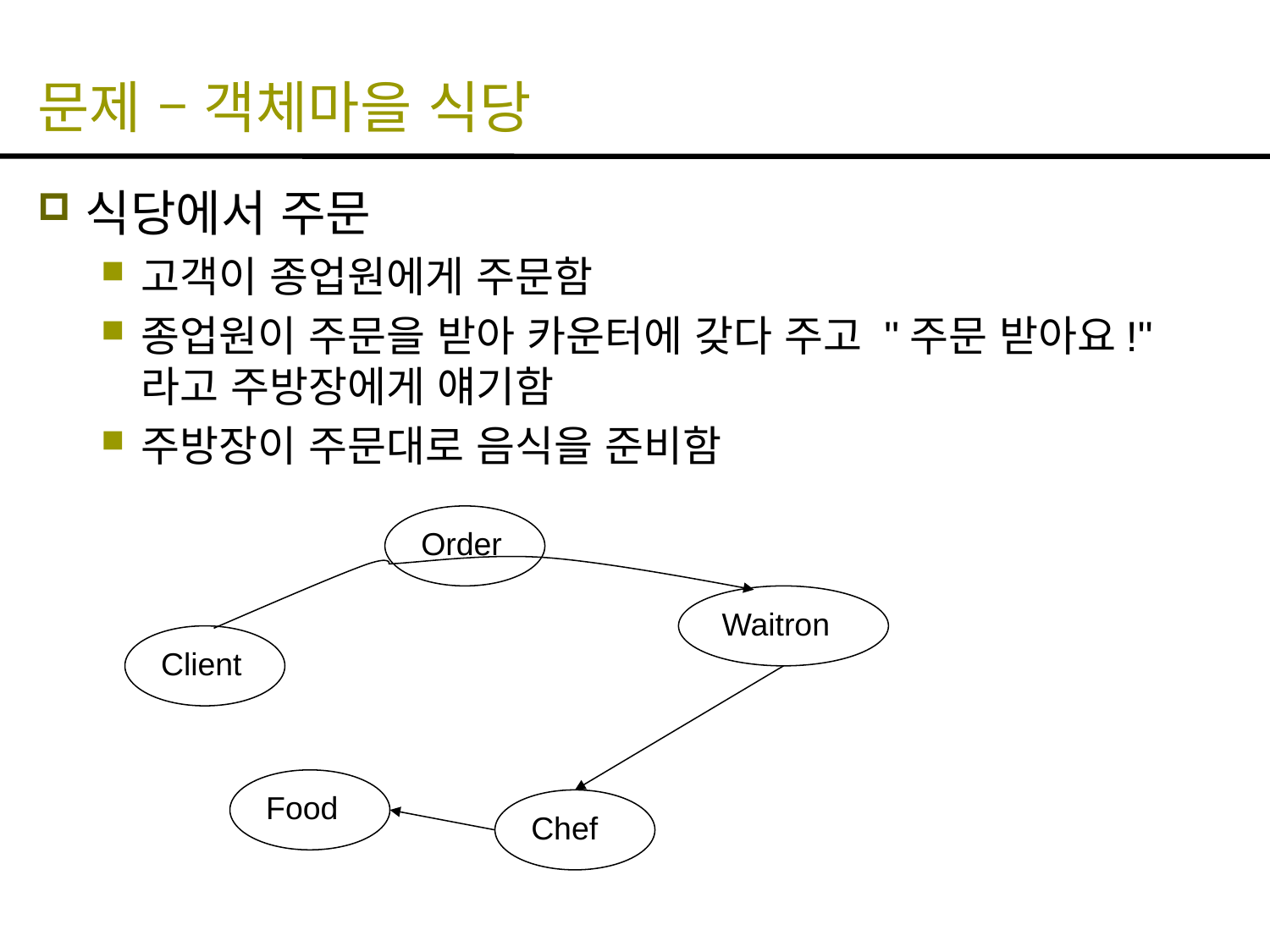

# 문제 – 객체마을 식당
식당에서 주문
고객이 종업원에게 주문함
종업원이 주문을 받아 카운터에 갖다 주고 "주문 받아요!"라고 주방장에게 얘기함
주방장이 주문대로 음식을 준비함
Order

Waitron
Client
Food
Chef